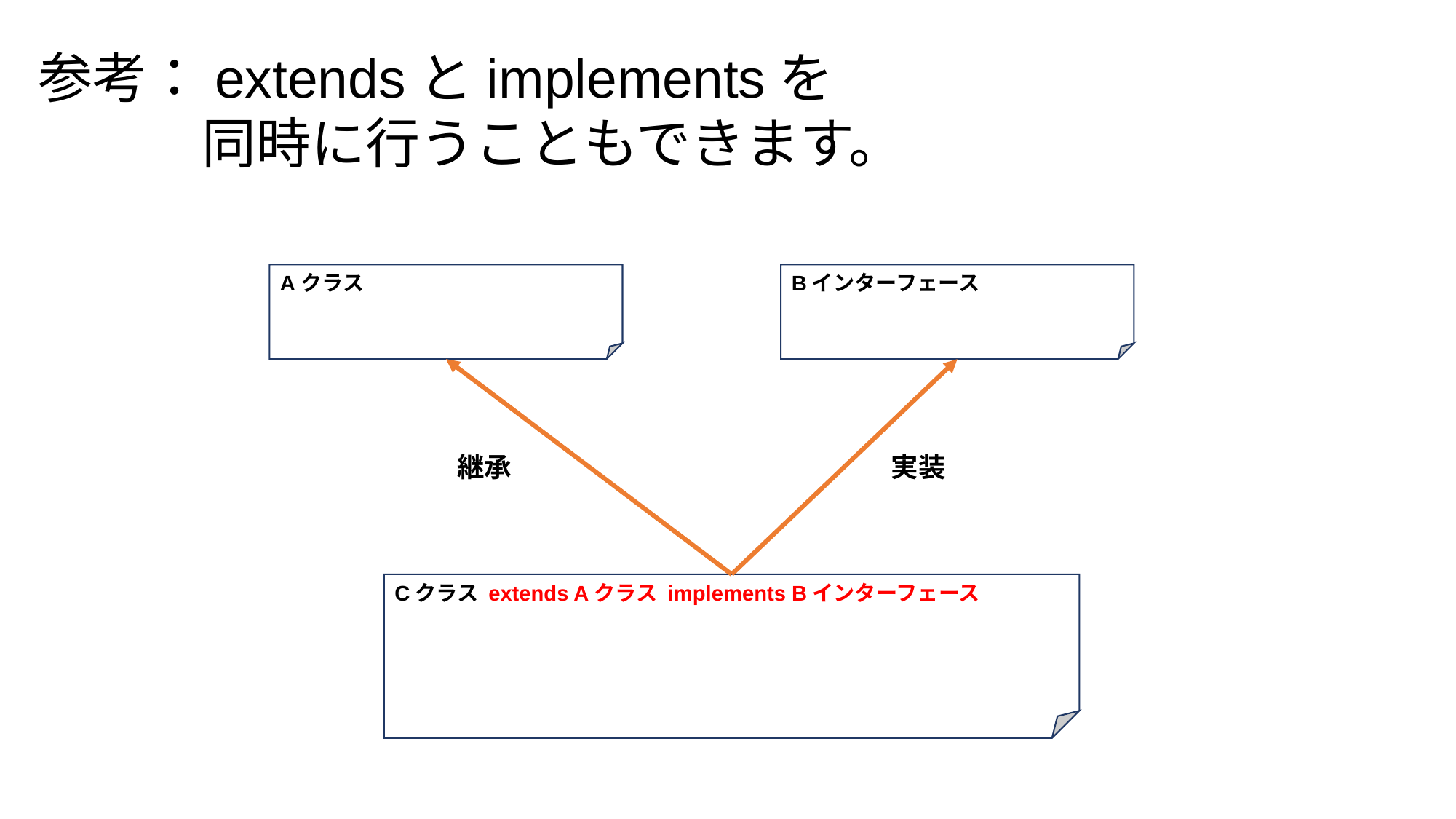

参考：extendsとimplementsを
　　　同時に行うこともできます。
Aクラス
Bインターフェース

継承
実装
Cクラス extends Aクラス implements Bインターフェース